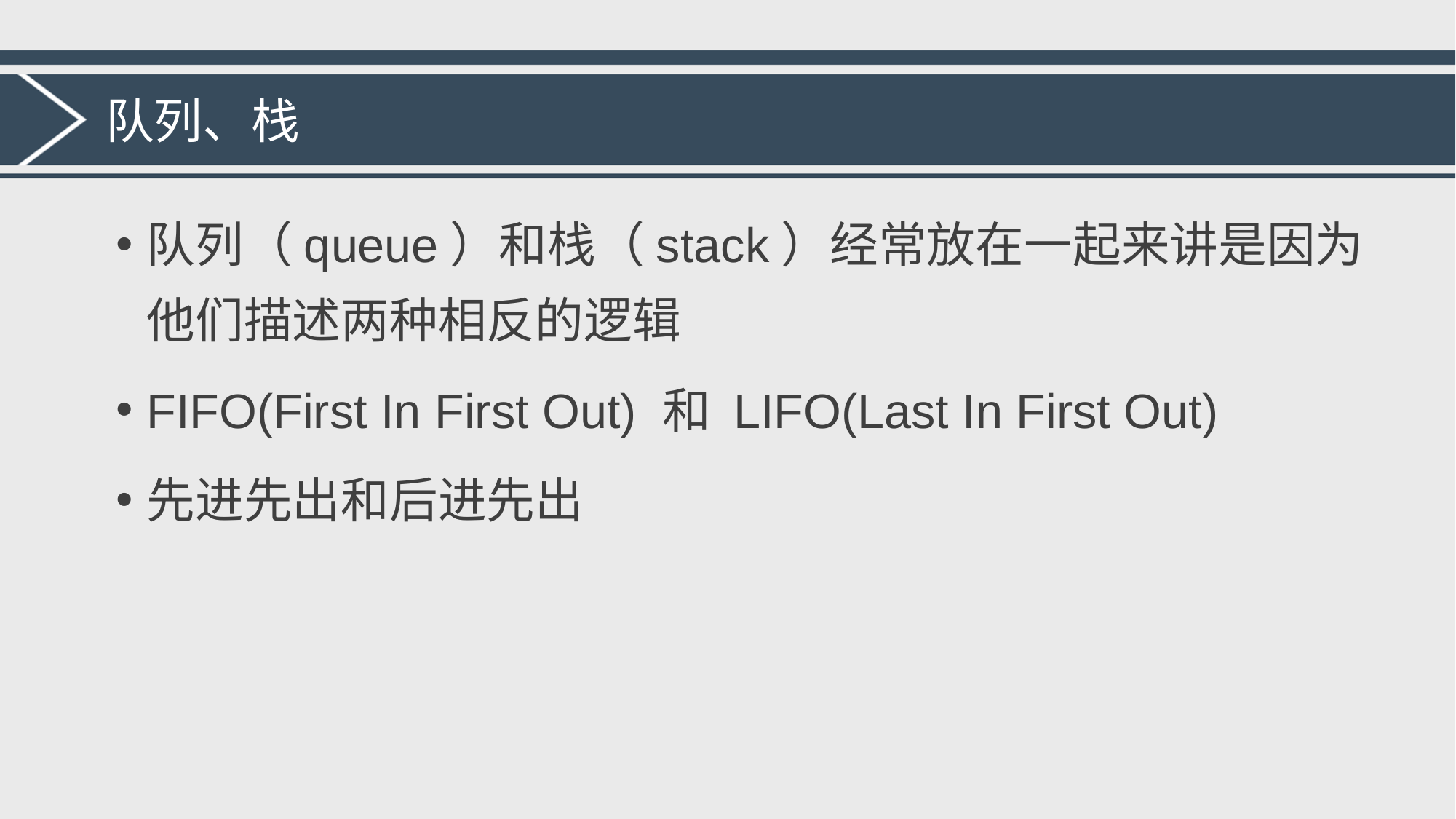

# 队列、栈
队列（queue）和栈（stack）经常放在一起来讲是因为他们描述两种相反的逻辑
FIFO(First In First Out) 和 LIFO(Last In First Out)
先进先出和后进先出